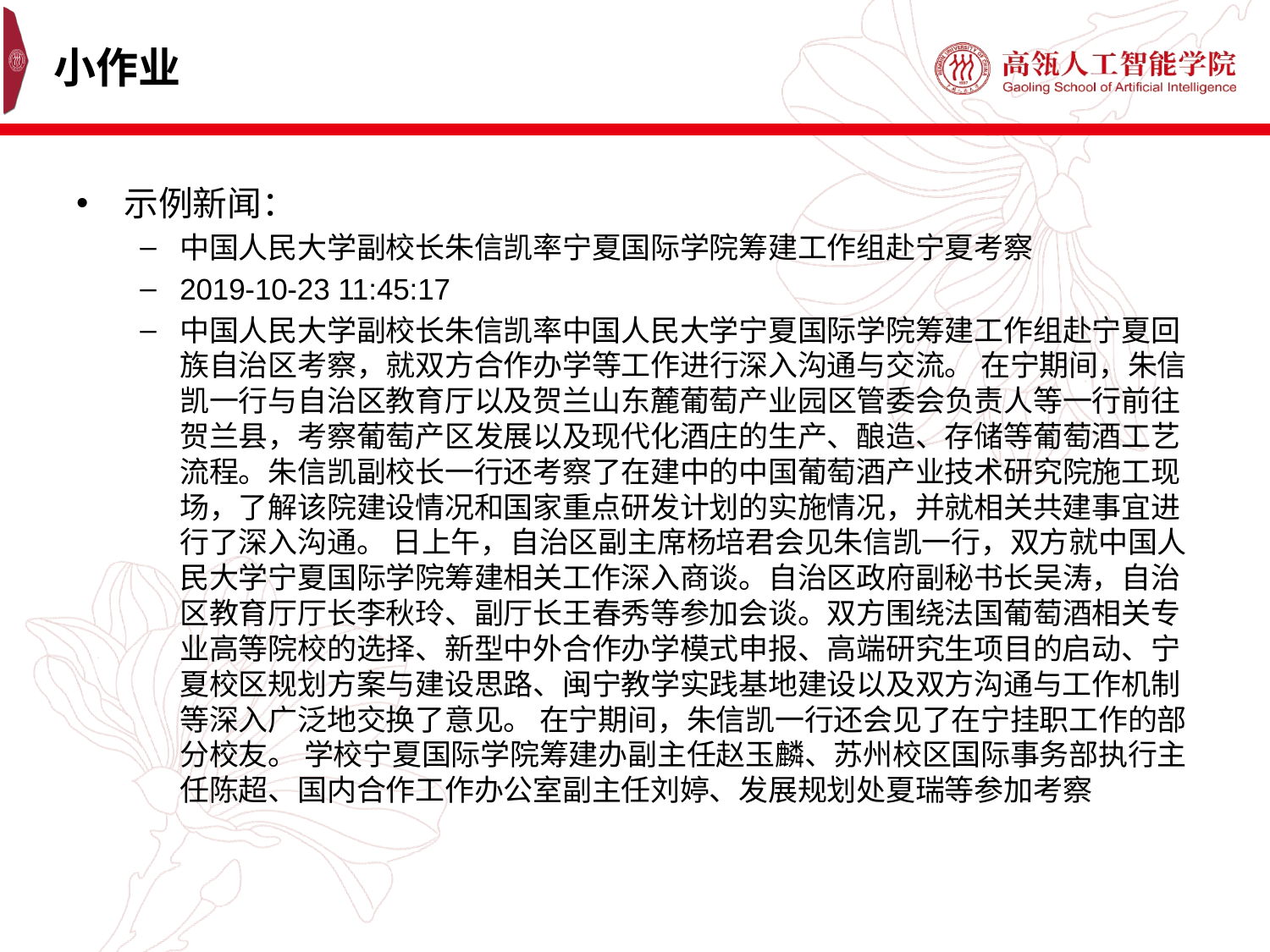

# 小作业
示例新闻：
中国人民大学副校长朱信凯率宁夏国际学院筹建工作组赴宁夏考察
2019-10-23 11:45:17
中国人民大学副校长朱信凯率中国人民大学宁夏国际学院筹建工作组赴宁夏回族自治区考察，就双方合作办学等工作进行深入沟通与交流。 在宁期间，朱信凯一行与自治区教育厅以及贺兰山东麓葡萄产业园区管委会负责人等一行前往贺兰县，考察葡萄产区发展以及现代化酒庄的生产、酿造、存储等葡萄酒工艺流程。朱信凯副校长一行还考察了在建中的中国葡萄酒产业技术研究院施工现场，了解该院建设情况和国家重点研发计划的实施情况，并就相关共建事宜进行了深入沟通。 日上午，自治区副主席杨培君会见朱信凯一行，双方就中国人民大学宁夏国际学院筹建相关工作深入商谈。自治区政府副秘书长吴涛，自治区教育厅厅长李秋玲、副厅长王春秀等参加会谈。双方围绕法国葡萄酒相关专业高等院校的选择、新型中外合作办学模式申报、高端研究生项目的启动、宁夏校区规划方案与建设思路、闽宁教学实践基地建设以及双方沟通与工作机制等深入广泛地交换了意见。 在宁期间，朱信凯一行还会见了在宁挂职工作的部分校友。 学校宁夏国际学院筹建办副主任赵玉麟、苏州校区国际事务部执行主任陈超、国内合作工作办公室副主任刘婷、发展规划处夏瑞等参加考察